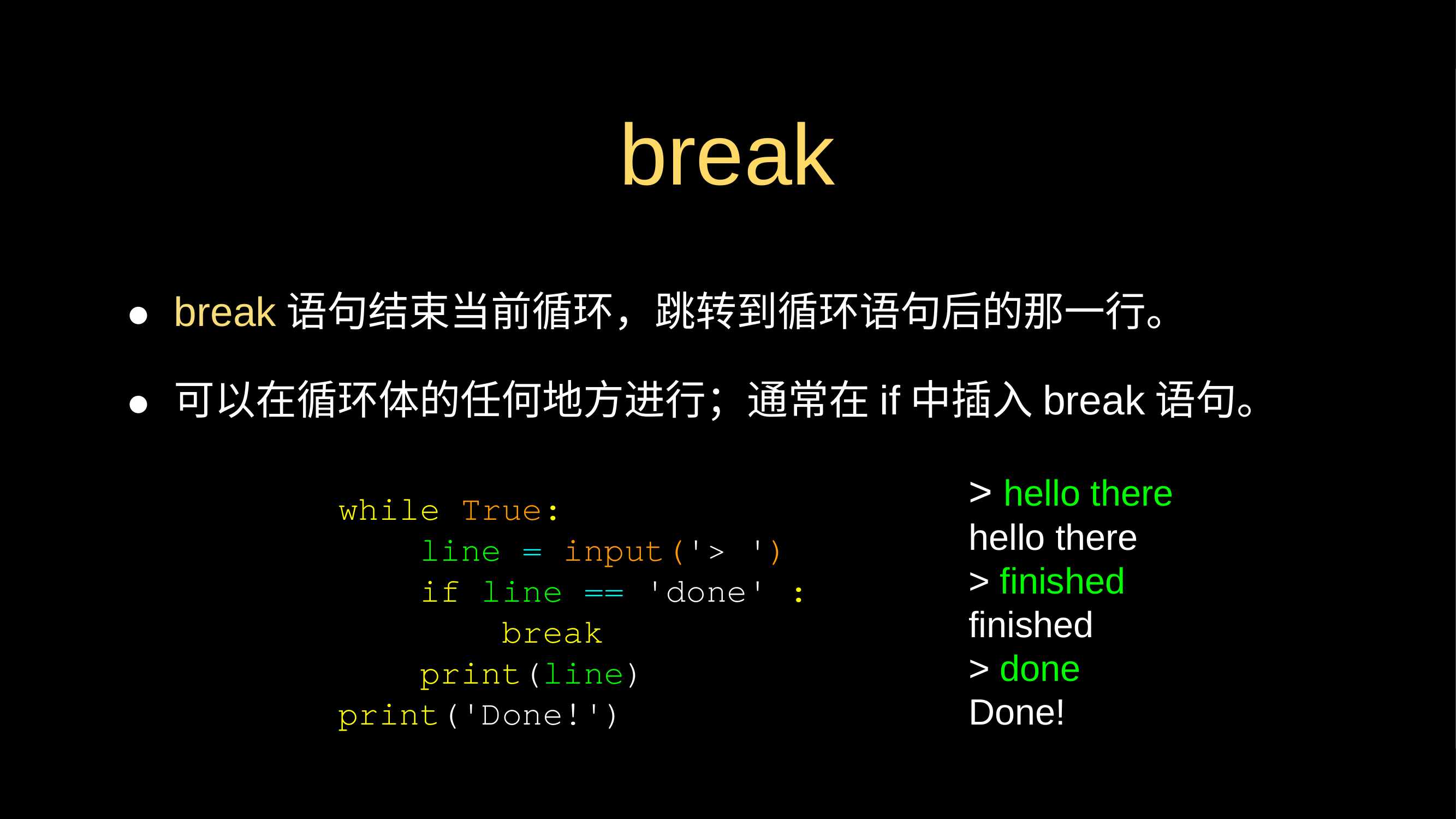

# break
break语句结束当前循环，跳转到循环语句后的那一行。
可以在循环体的任何地方进行；通常在if中插入break语句。
> hello there
hello there
> finished
finished
> done
Done!
while True:
    line = input('> ')
    if line == 'done' :
        break
    print(line)
print('Done!')